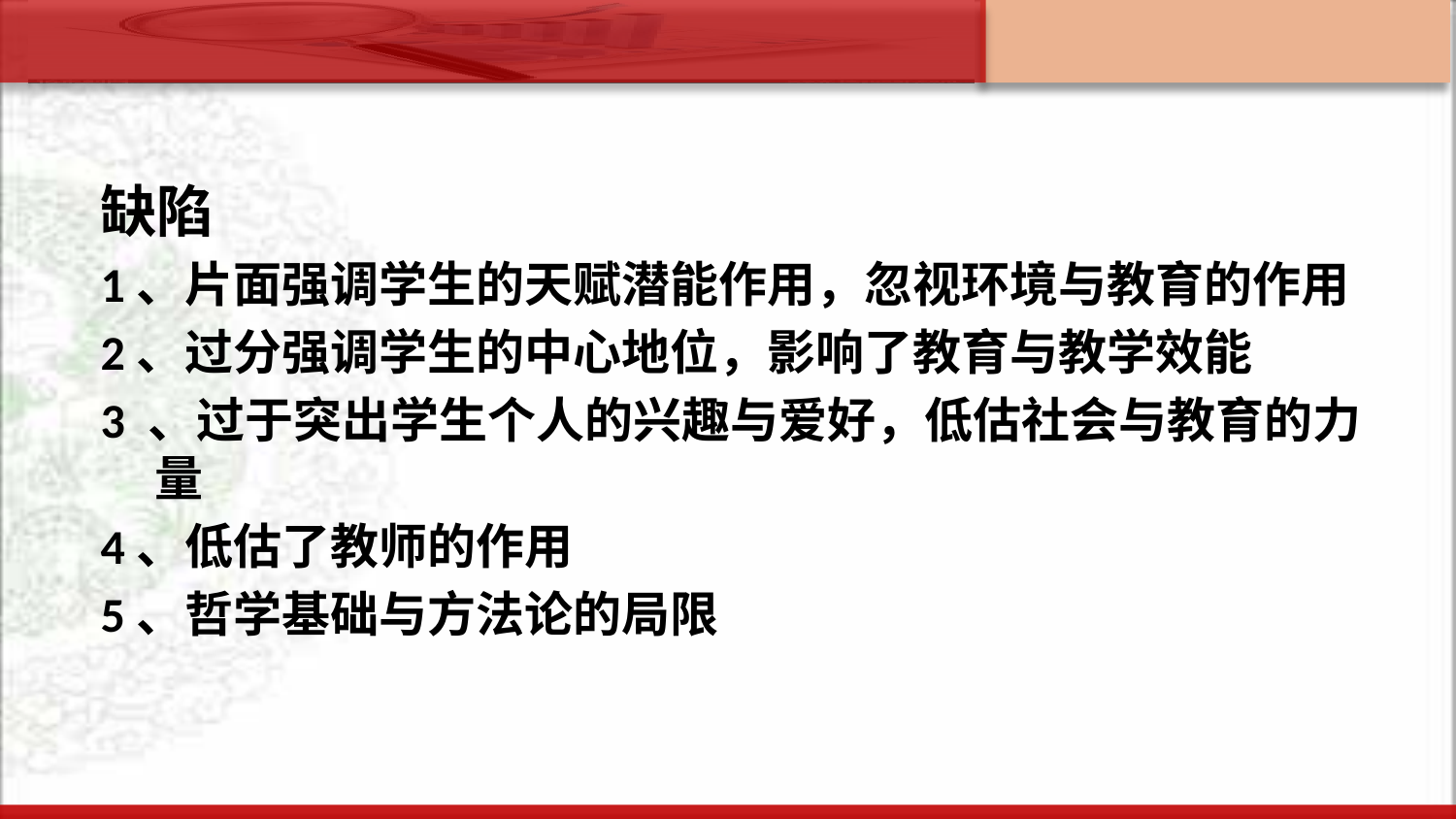

缺陷
1、片面强调学生的天赋潜能作用，忽视环境与教育的作用
2、过分强调学生的中心地位，影响了教育与教学效能
3 、过于突出学生个人的兴趣与爱好，低估社会与教育的力量
4、低估了教师的作用
5、哲学基础与方法论的局限